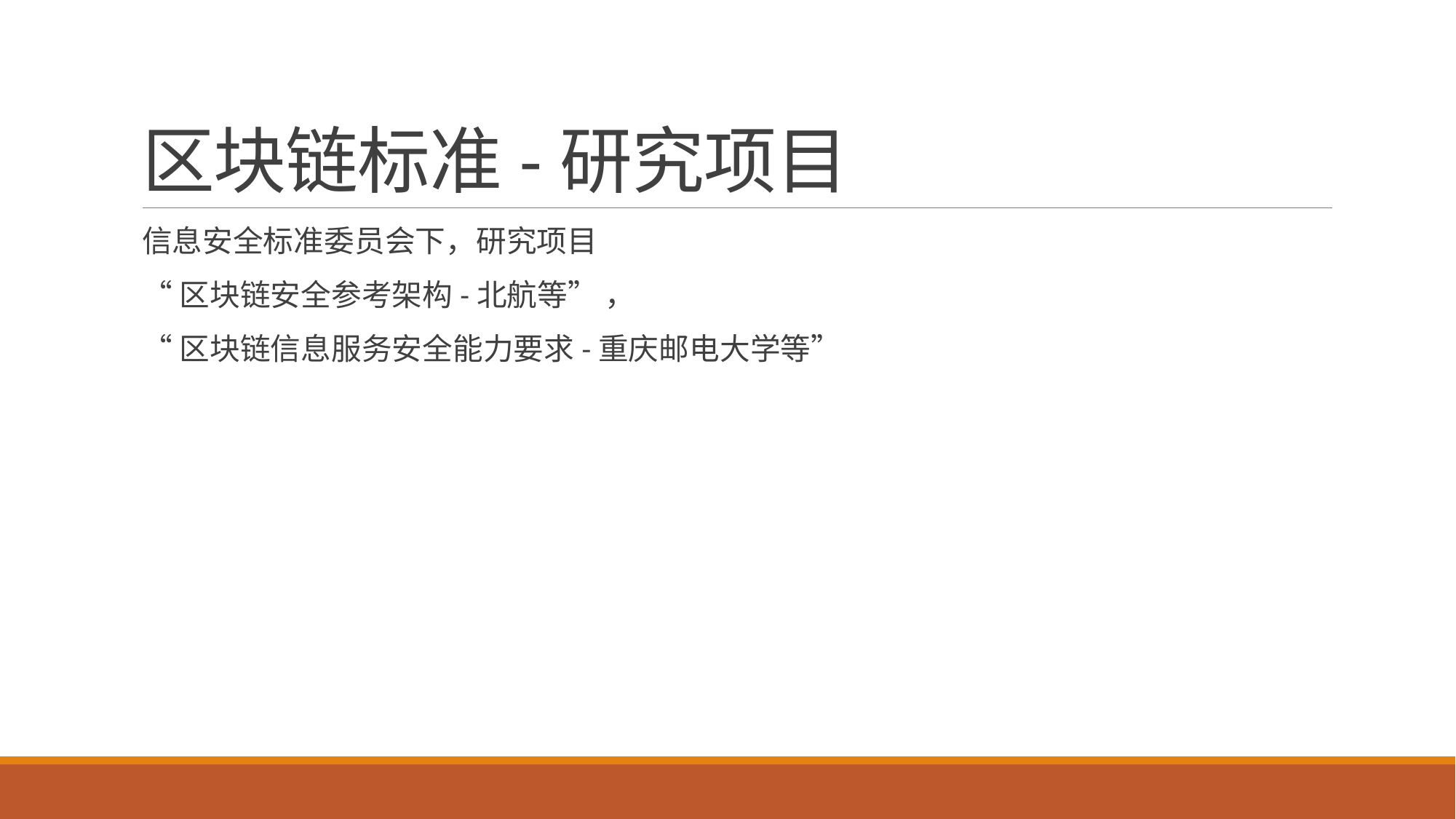

# 区块链标准-研究项目
信息安全标准委员会下，研究项目
“区块链安全参考架构-北航等” ，
“区块链信息服务安全能力要求-重庆邮电大学等”